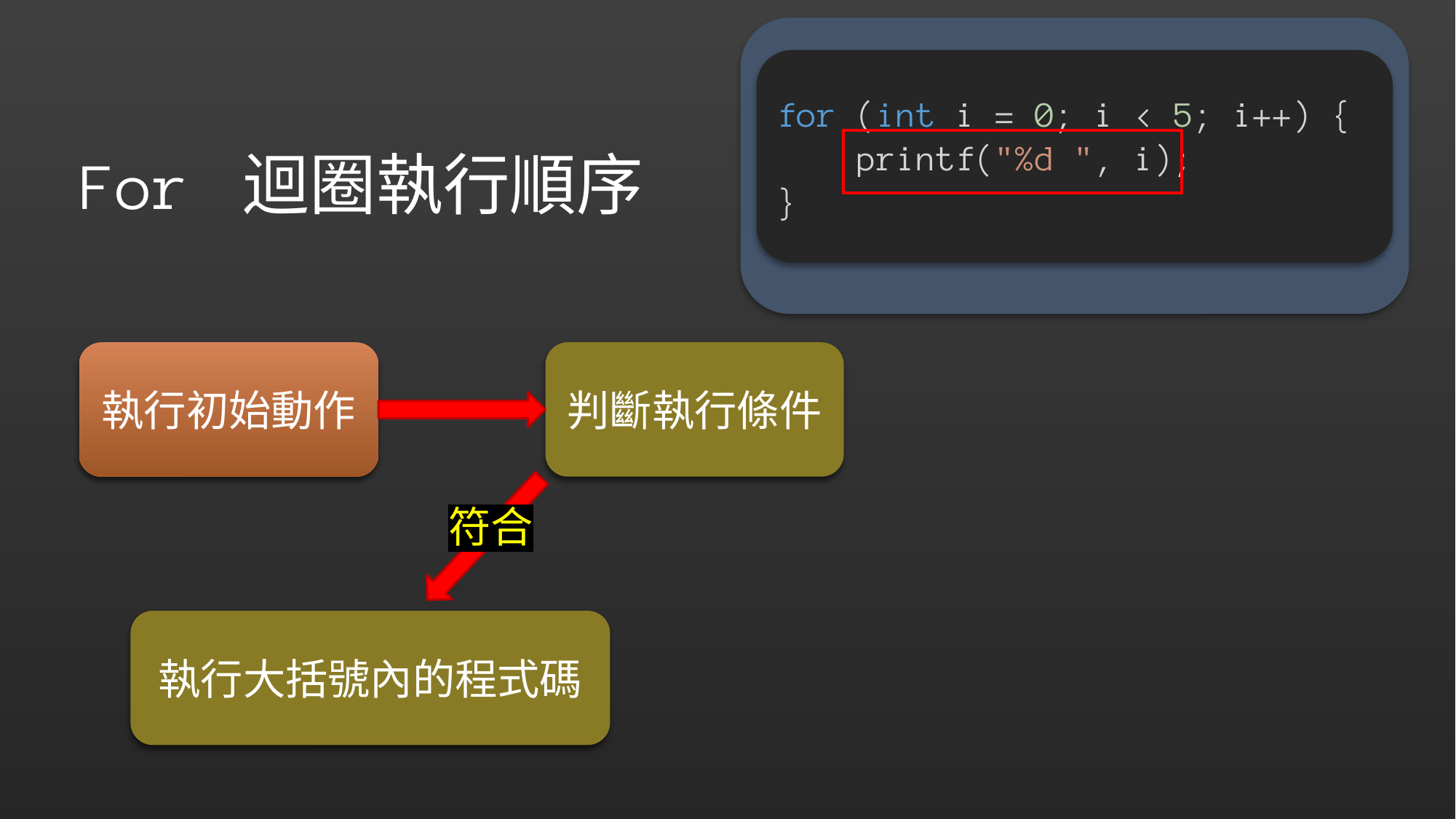

for (int i = 0; i < 5; i++) {
    printf("%d ", i);
}
# For 迴圈執行順序

判斷執行條件
執行初始動作

符合

執行大括號內的程式碼